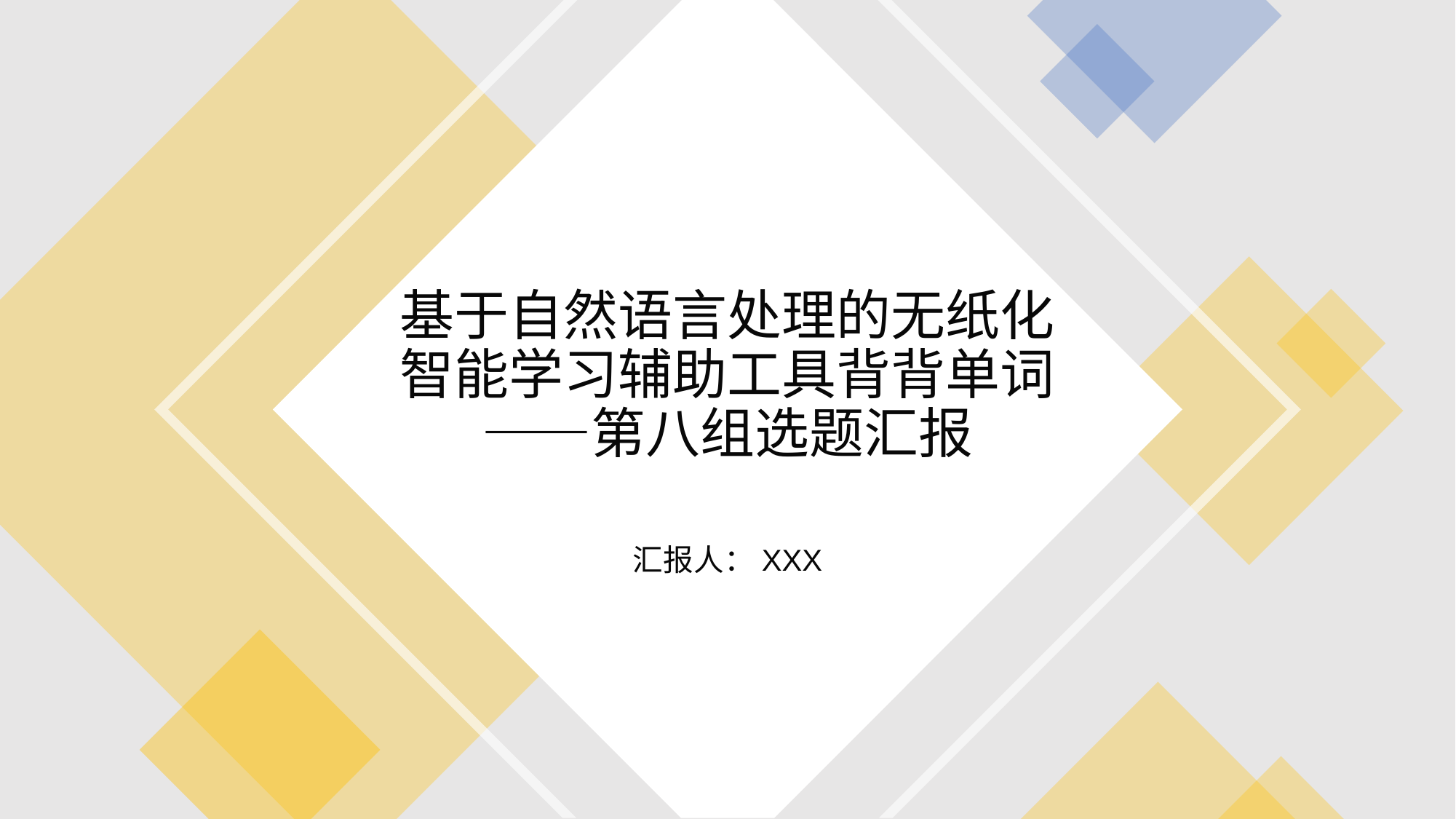

# 基于自然语言处理的无纸化智能学习辅助工具背背单词 ——第八组选题汇报

汇报人：XXX